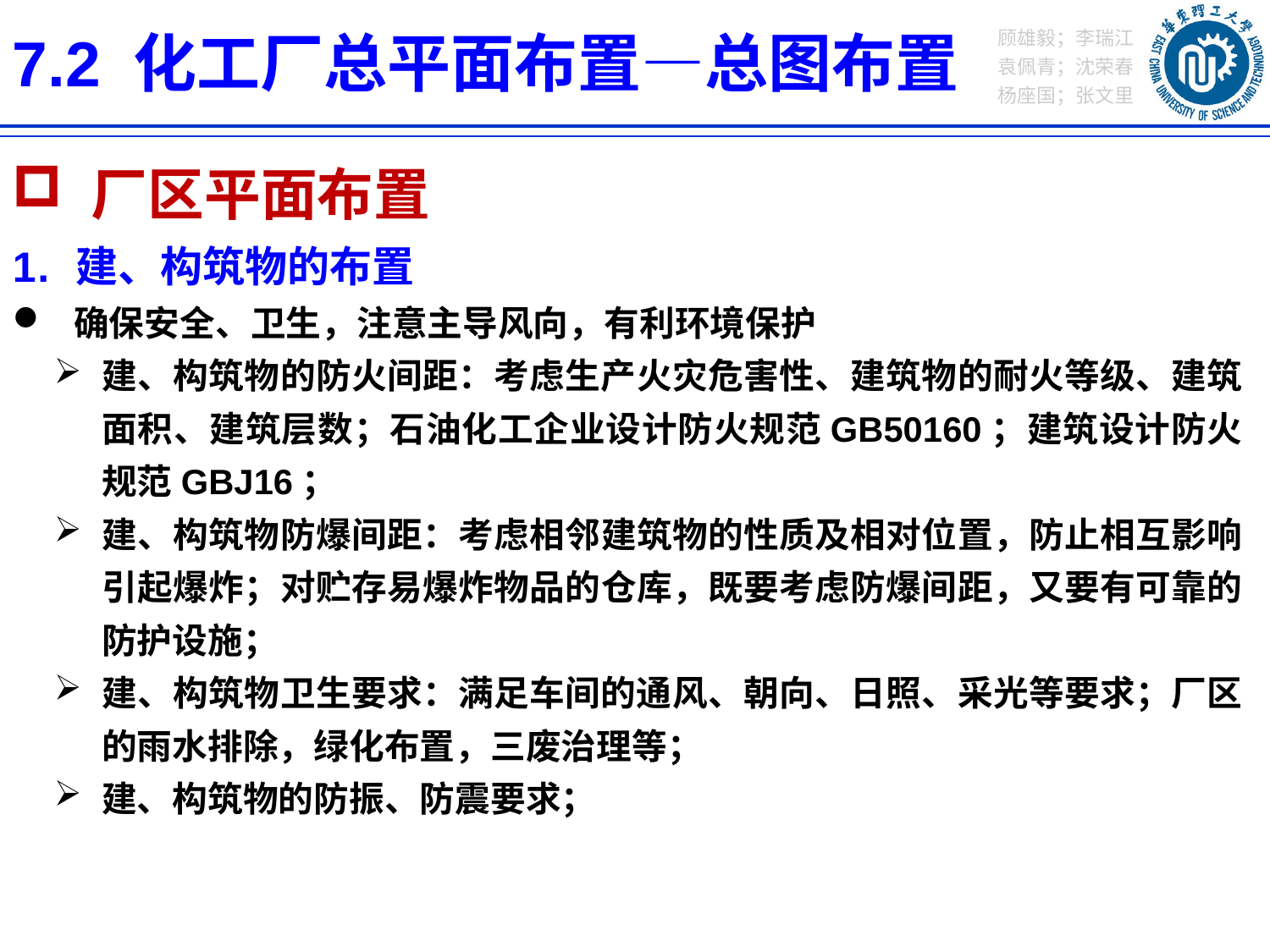

7.2 化工厂总平面布置—总图布置
 厂区平面布置
建、构筑物的布置
确保安全、卫生，注意主导风向，有利环境保护
建、构筑物的防火间距：考虑生产火灾危害性、建筑物的耐火等级、建筑面积、建筑层数；石油化工企业设计防火规范GB50160；建筑设计防火规范GBJ16；
建、构筑物防爆间距：考虑相邻建筑物的性质及相对位置，防止相互影响引起爆炸；对贮存易爆炸物品的仓库，既要考虑防爆间距，又要有可靠的防护设施；
建、构筑物卫生要求：满足车间的通风、朝向、日照、采光等要求；厂区的雨水排除，绿化布置，三废治理等；
建、构筑物的防振、防震要求；